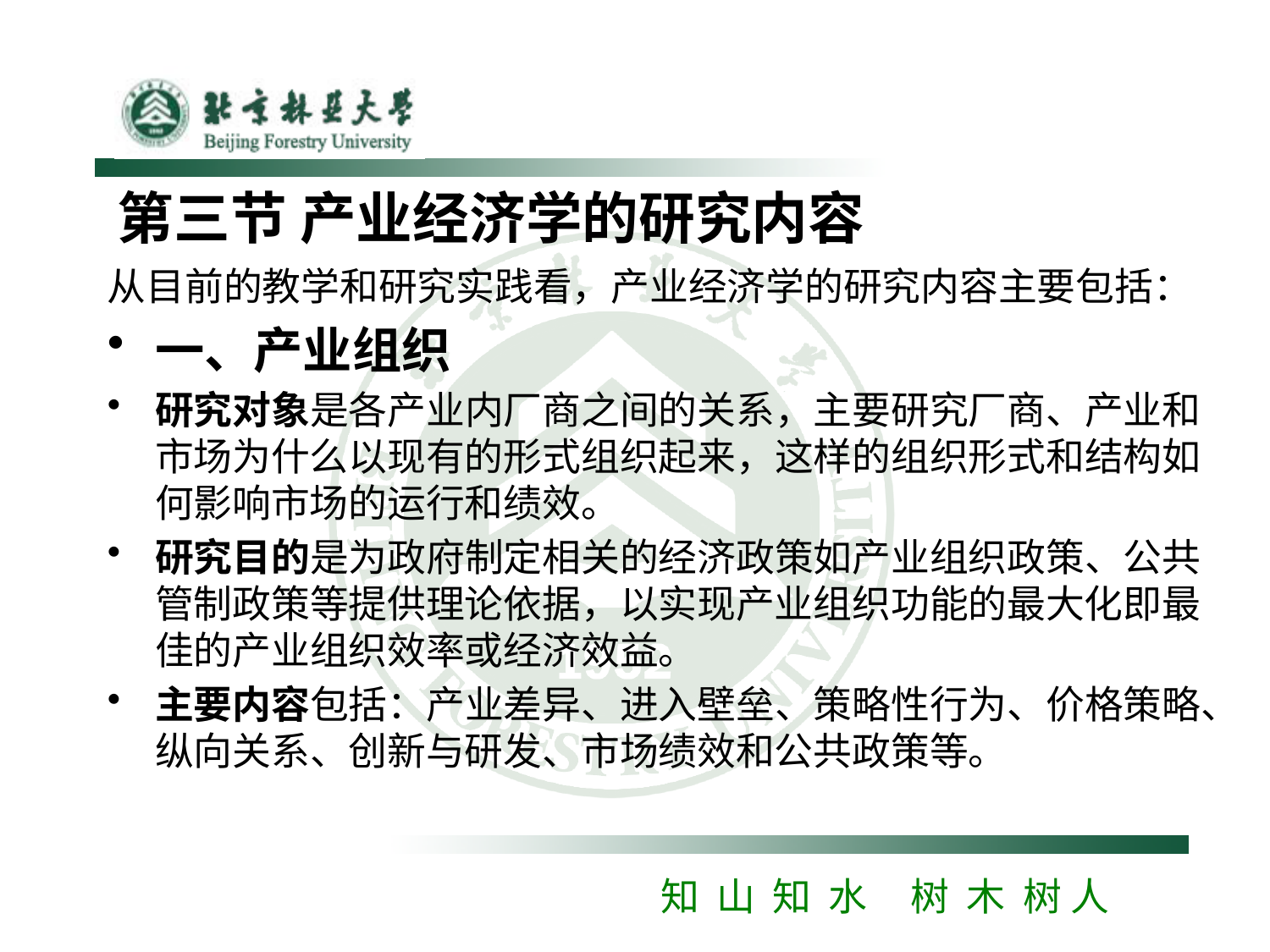

# 第三节 产业经济学的研究内容
从目前的教学和研究实践看，产业经济学的研究内容主要包括：
一、产业组织
研究对象是各产业内厂商之间的关系，主要研究厂商、产业和市场为什么以现有的形式组织起来，这样的组织形式和结构如何影响市场的运行和绩效。
研究目的是为政府制定相关的经济政策如产业组织政策、公共管制政策等提供理论依据，以实现产业组织功能的最大化即最佳的产业组织效率或经济效益。
主要内容包括：产业差异、进入壁垒、策略性行为、价格策略、纵向关系、创新与研发、市场绩效和公共政策等。